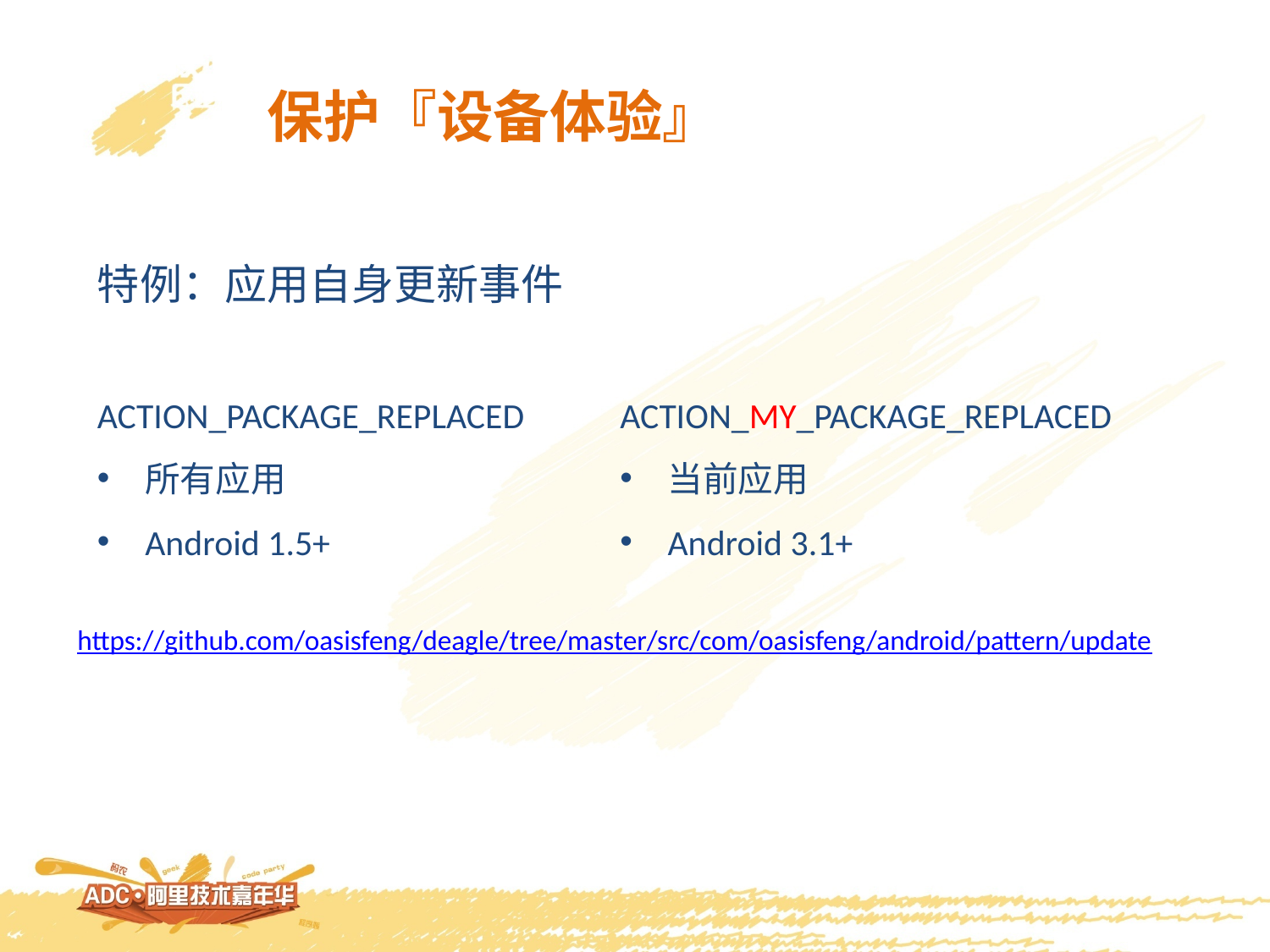

保护『设备体验』
特例：应用自身更新事件

ACTION_PACKAGE_REPLACED
所有应用
Android 1.5+

ACTION_MY_PACKAGE_REPLACED
当前应用
Android 3.1+
https://github.com/oasisfeng/deagle/tree/master/src/com/oasisfeng/android/pattern/update